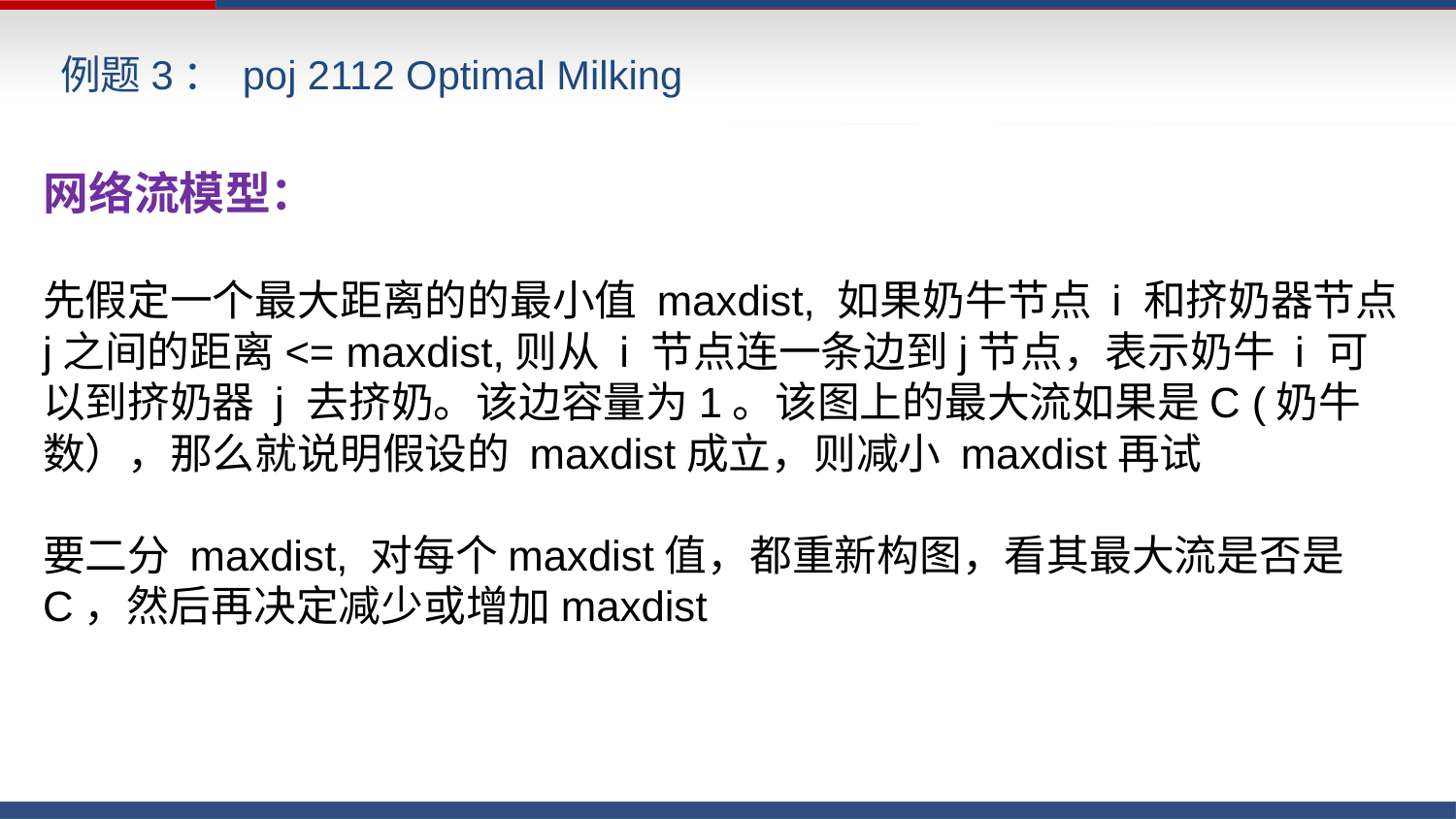

例题3： poj 2112 Optimal Milking
网络流模型：

先假定一个最大距离的的最小值 maxdist, 如果奶牛节点 i 和挤奶器节点 j之间的距离<= maxdist,则从 i 节点连一条边到j节点，表示奶牛 i 可以到挤奶器 j 去挤奶。该边容量为1。该图上的最大流如果是C (奶牛数），那么就说明假设的 maxdist成立，则减小 maxdist再试

要二分 maxdist, 对每个maxdist值，都重新构图，看其最大流是否是C，然后再决定减少或增加maxdist